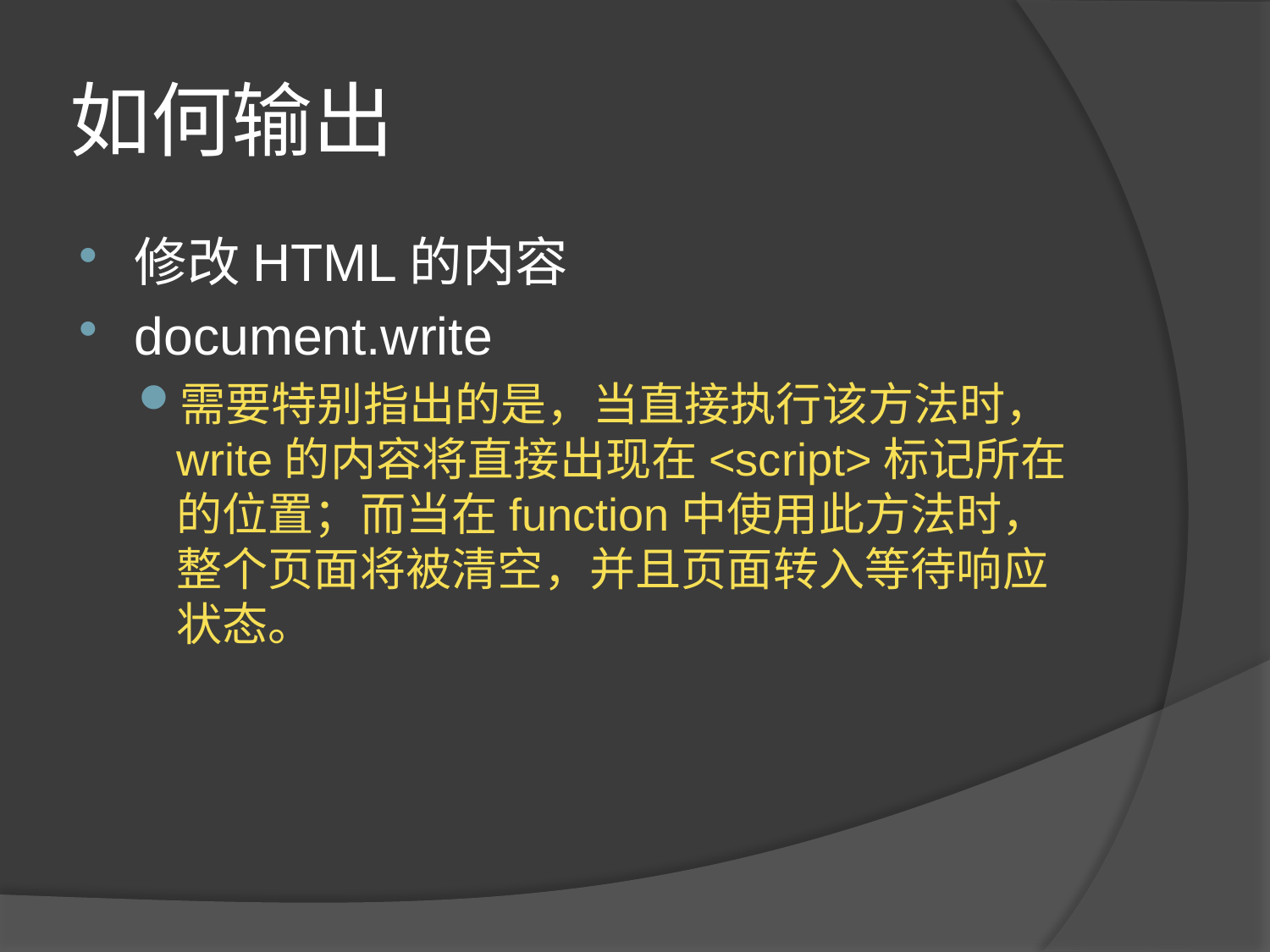

# 如何输出
修改HTML的内容
document.write
需要特别指出的是，当直接执行该方法时，write的内容将直接出现在<script>标记所在的位置；而当在function中使用此方法时，整个页面将被清空，并且页面转入等待响应状态。